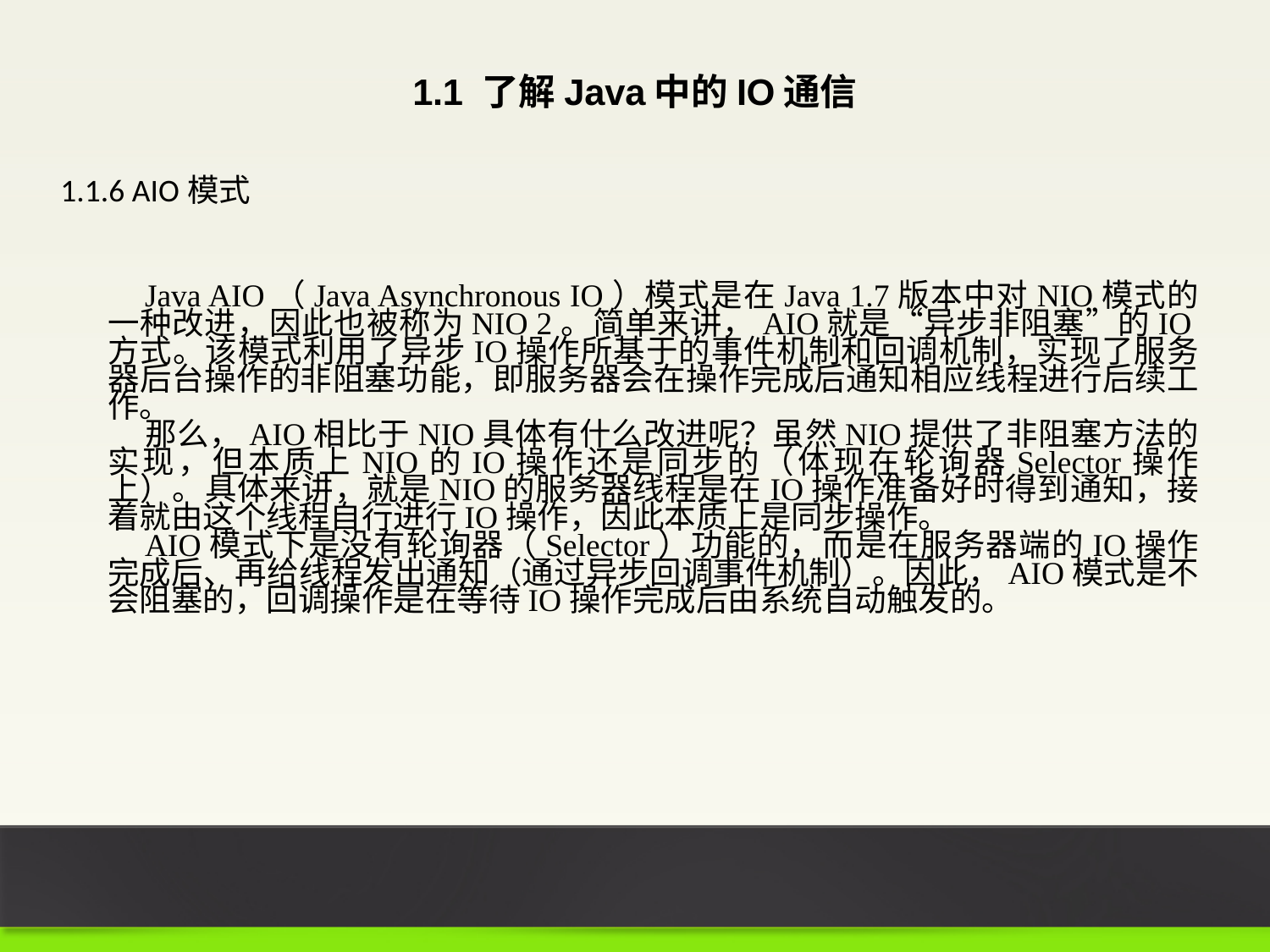

1.1 了解Java中的IO通信
1.1.6 AIO模式
Java AIO（Java Asynchronous IO）模式是在Java 1.7版本中对NIO模式的一种改进，因此也被称为NIO 2。简单来讲，AIO就是“异步非阻塞”的IO方式。该模式利用了异步IO操作所基于的事件机制和回调机制，实现了服务器后台操作的非阻塞功能，即服务器会在操作完成后通知相应线程进行后续工作。
那么，AIO相比于NIO具体有什么改进呢？虽然NIO提供了非阻塞方法的实现，但本质上NIO的IO操作还是同步的（体现在轮询器Selector操作上）。具体来讲，就是NIO的服务器线程是在IO操作准备好时得到通知，接着就由这个线程自行进行IO操作，因此本质上是同步操作。
AIO模式下是没有轮询器（Selector）功能的，而是在服务器端的IO操作完成后、再给线程发出通知（通过异步回调事件机制）。因此，AIO模式是不会阻塞的，回调操作是在等待IO操作完成后由系统自动触发的。